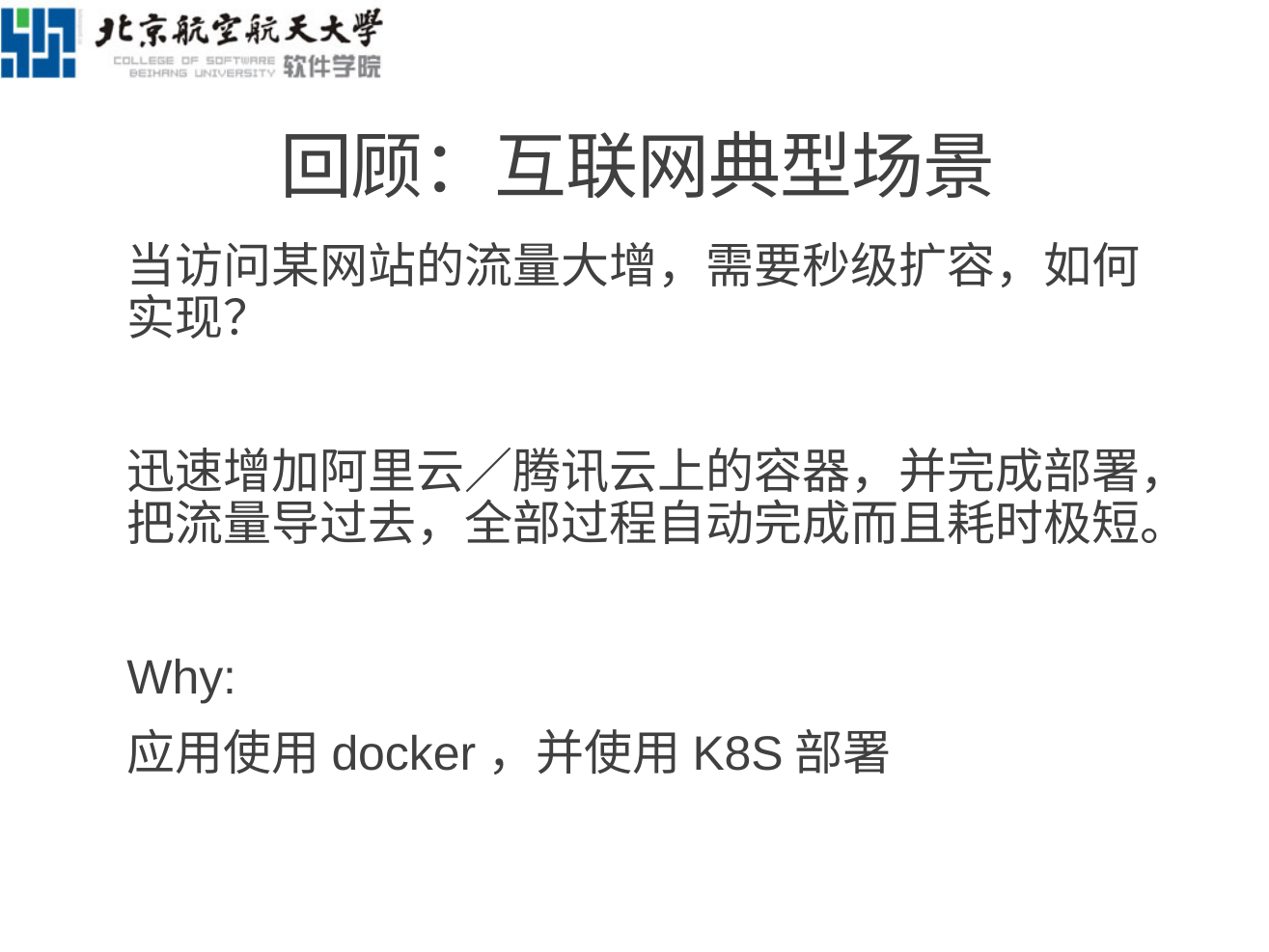

# 回顾：互联网典型场景
当访问某网站的流量大增，需要秒级扩容，如何实现？

迅速增加阿里云／腾讯云上的容器，并完成部署，把流量导过去，全部过程自动完成而且耗时极短。

Why:
应用使用docker，并使用K8S部署